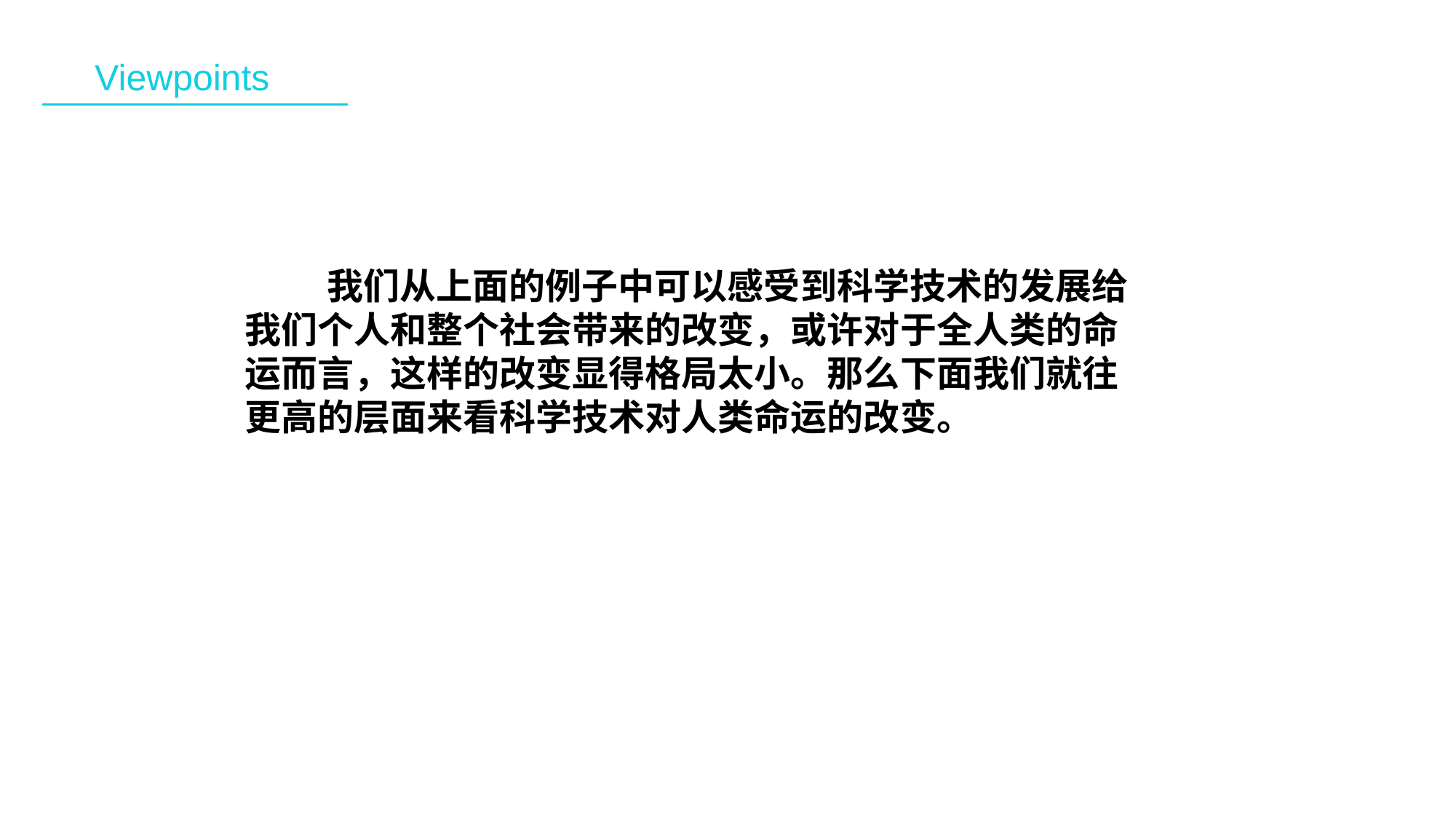

Viewpoints
         我们从上面的例子中可以感受到科学技术的发展给我们个人和整个社会带来的改变，或许对于全人类的命运而言，这样的改变显得格局太小。那么下面我们就往更高的层面来看科学技术对人类命运的改变。